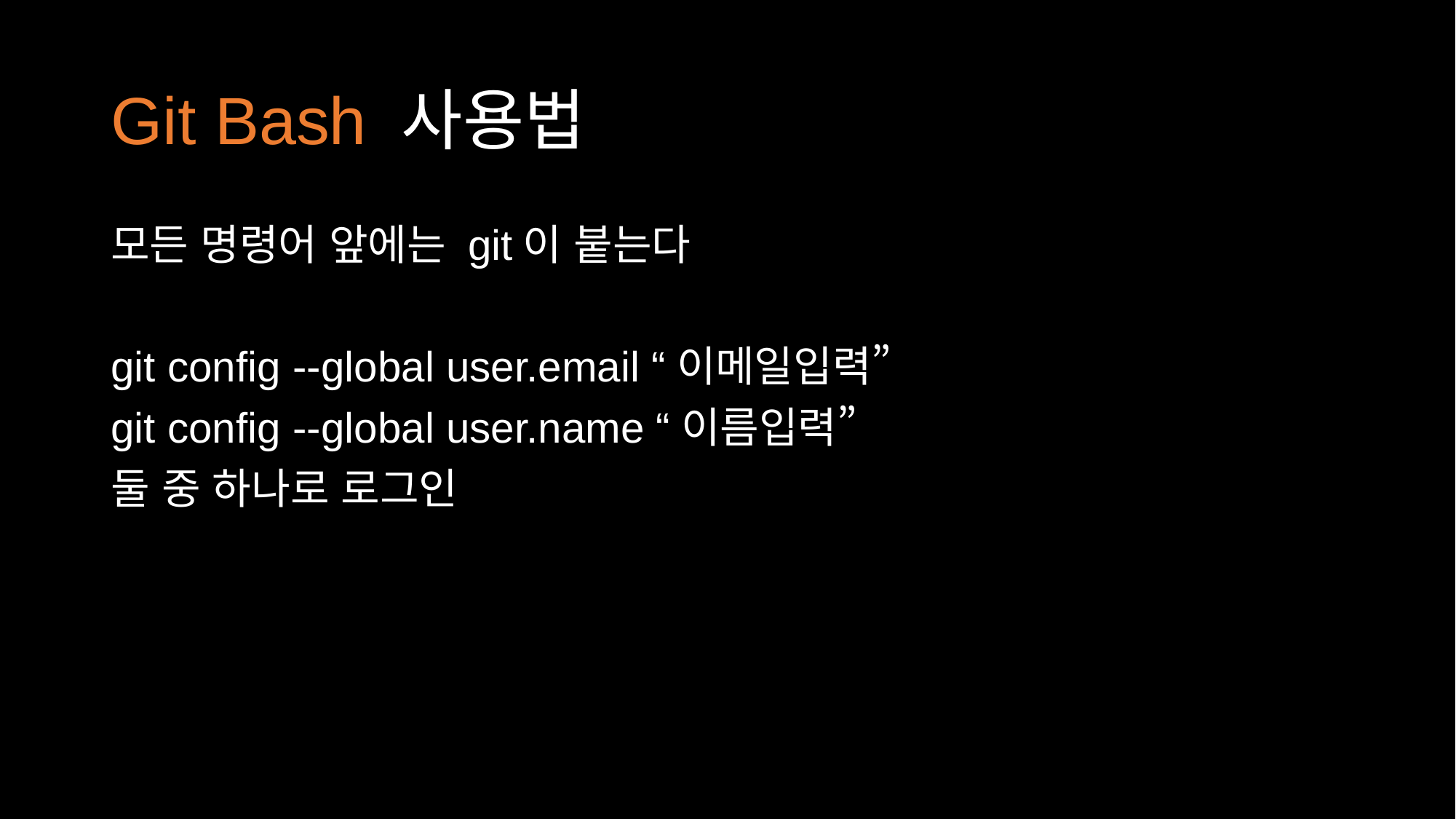

# Git Bash 사용법
모든 명령어 앞에는 git이 붙는다

git config --global user.email “이메일입력”
git config --global user.name “이름입력”
둘 중 하나로 로그인